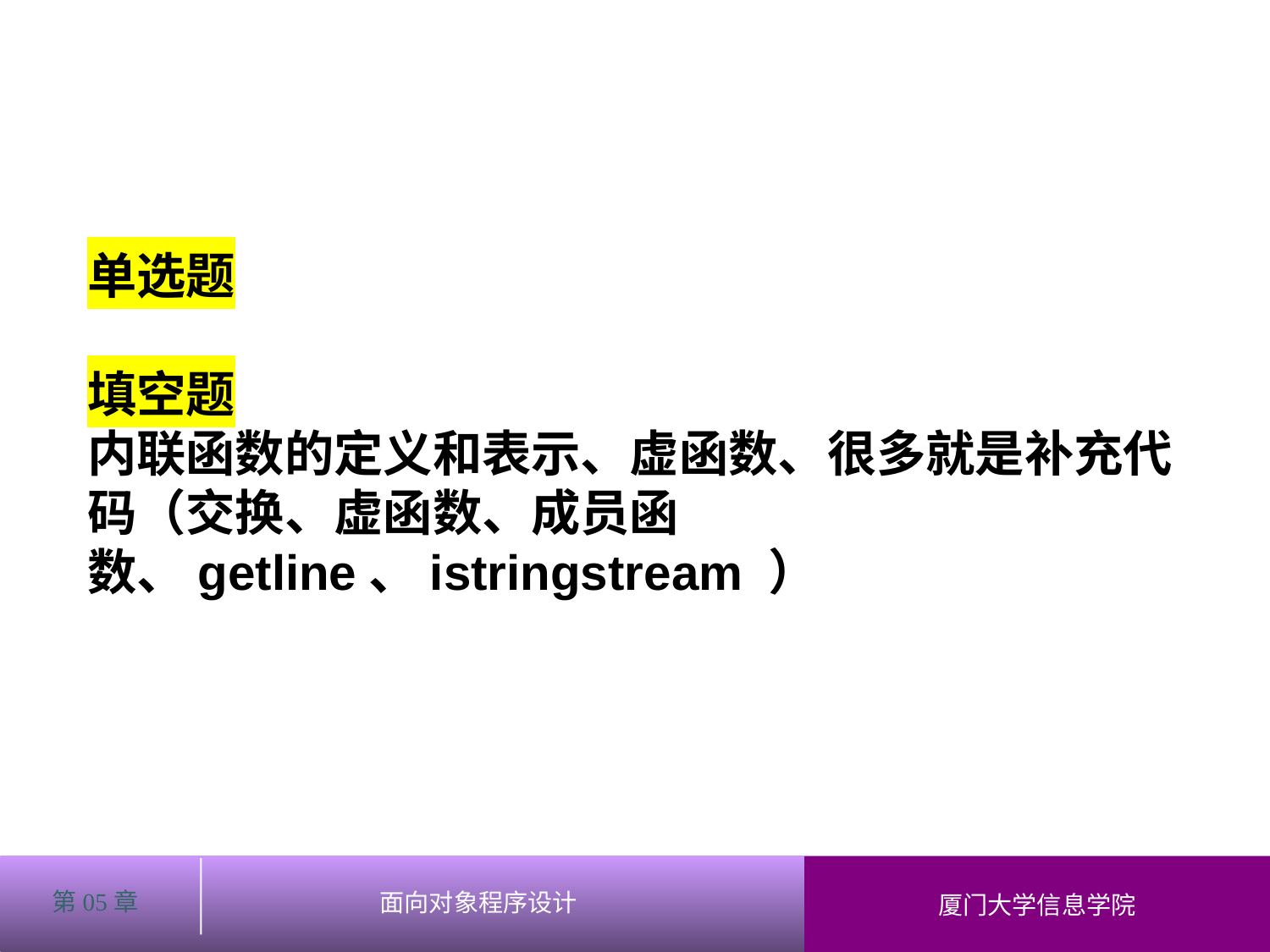

# 单选题 填空题 内联函数的定义和表示、虚函数、很多就是补充代码（交换、虚函数、成员函数、getline、istringstream ）
3